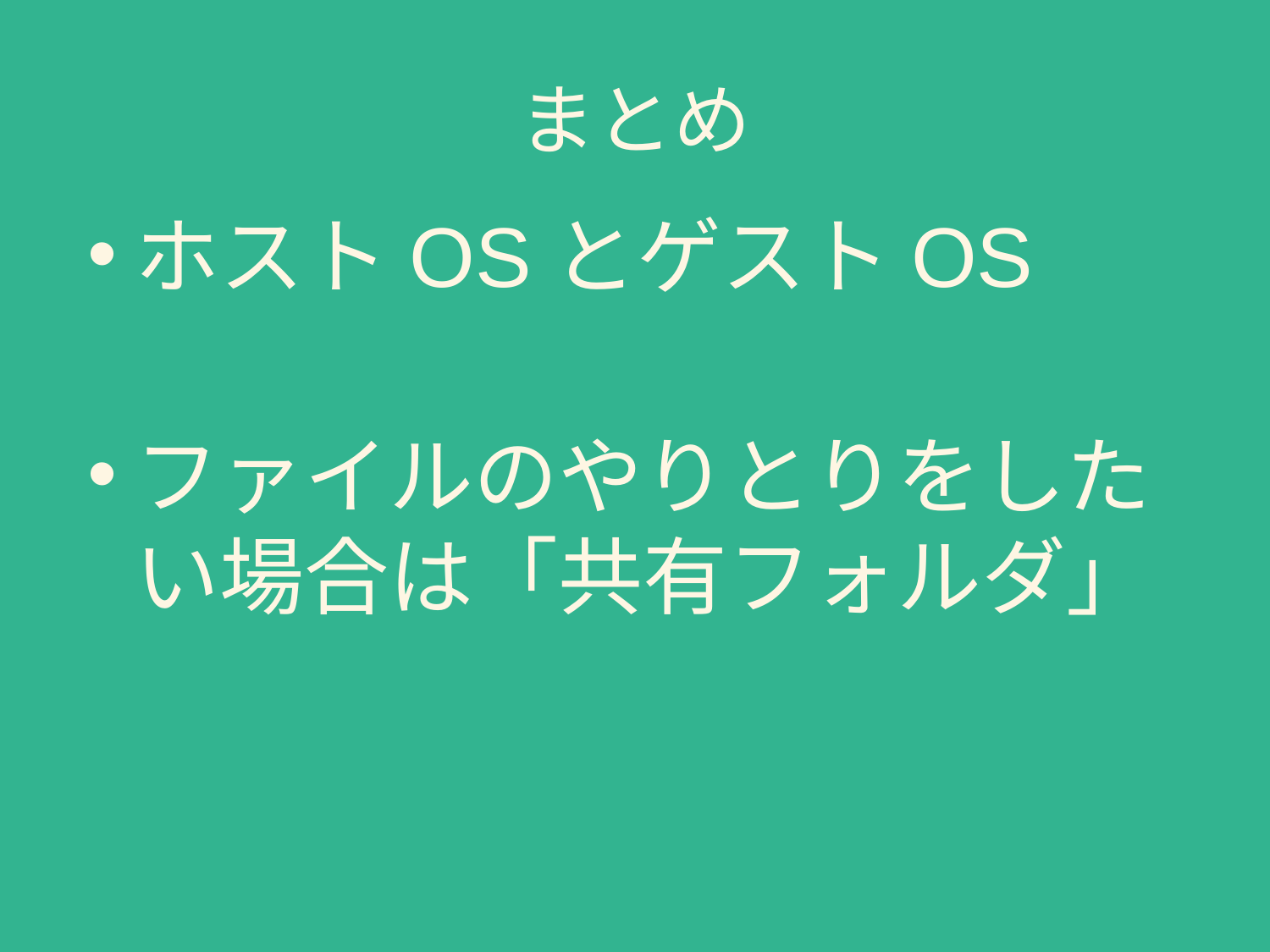

# まとめ
ホストOSとゲストOS
ファイルのやりとりをしたい場合は「共有フォルダ」